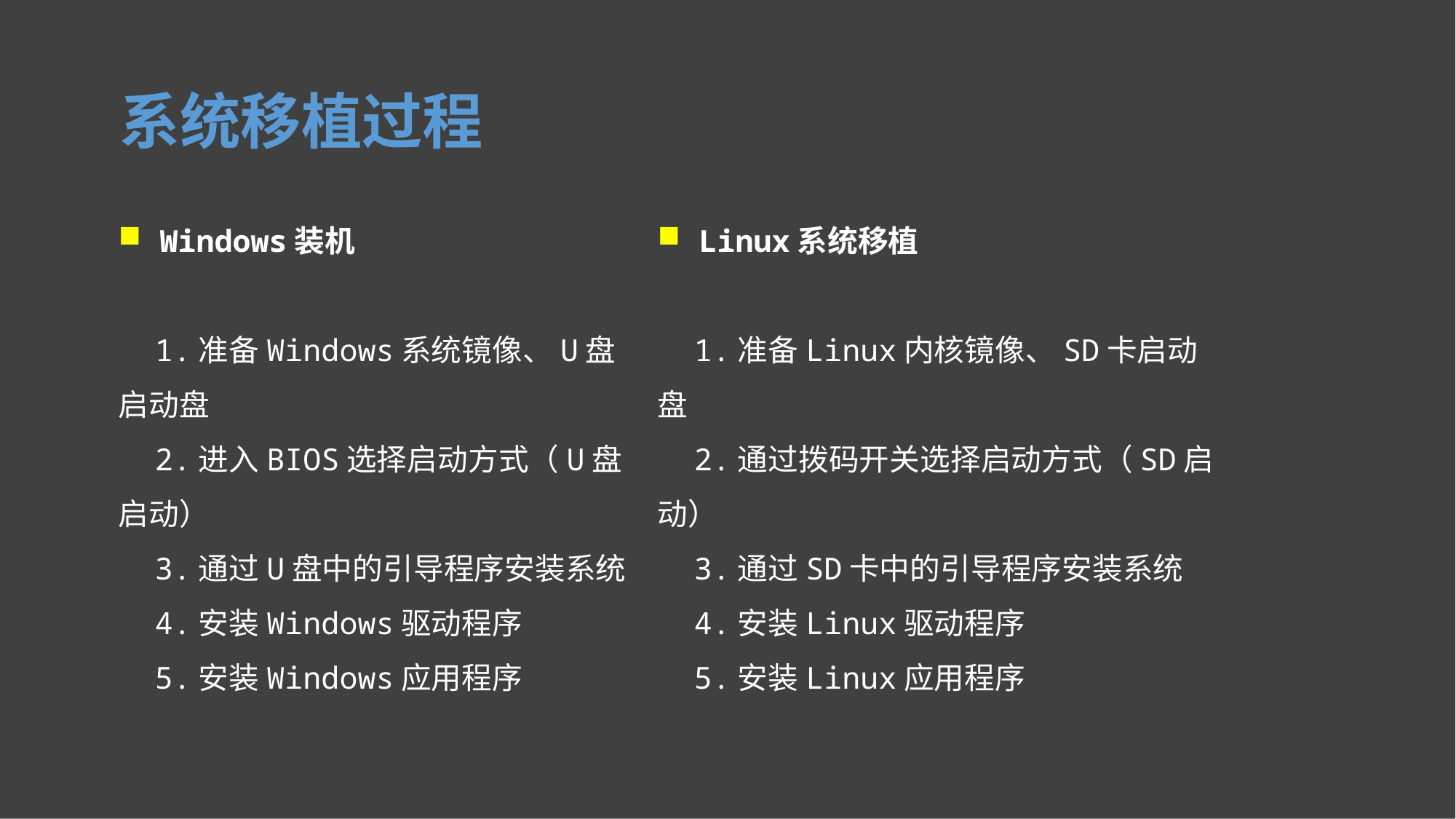

系统移植过程

 Windows装机

  1.准备Windows系统镜像、U盘启动盘
  2.进入BIOS选择启动方式（U盘启动）
  3.通过U盘中的引导程序安装系统
  4.安装Windows驱动程序
  5.安装Windows应用程序

 Linux系统移植

  1.准备Linux内核镜像、SD卡启动盘
  2.通过拨码开关选择启动方式（SD启动）
  3.通过SD卡中的引导程序安装系统
  4.安装Linux驱动程序
  5.安装Linux应用程序